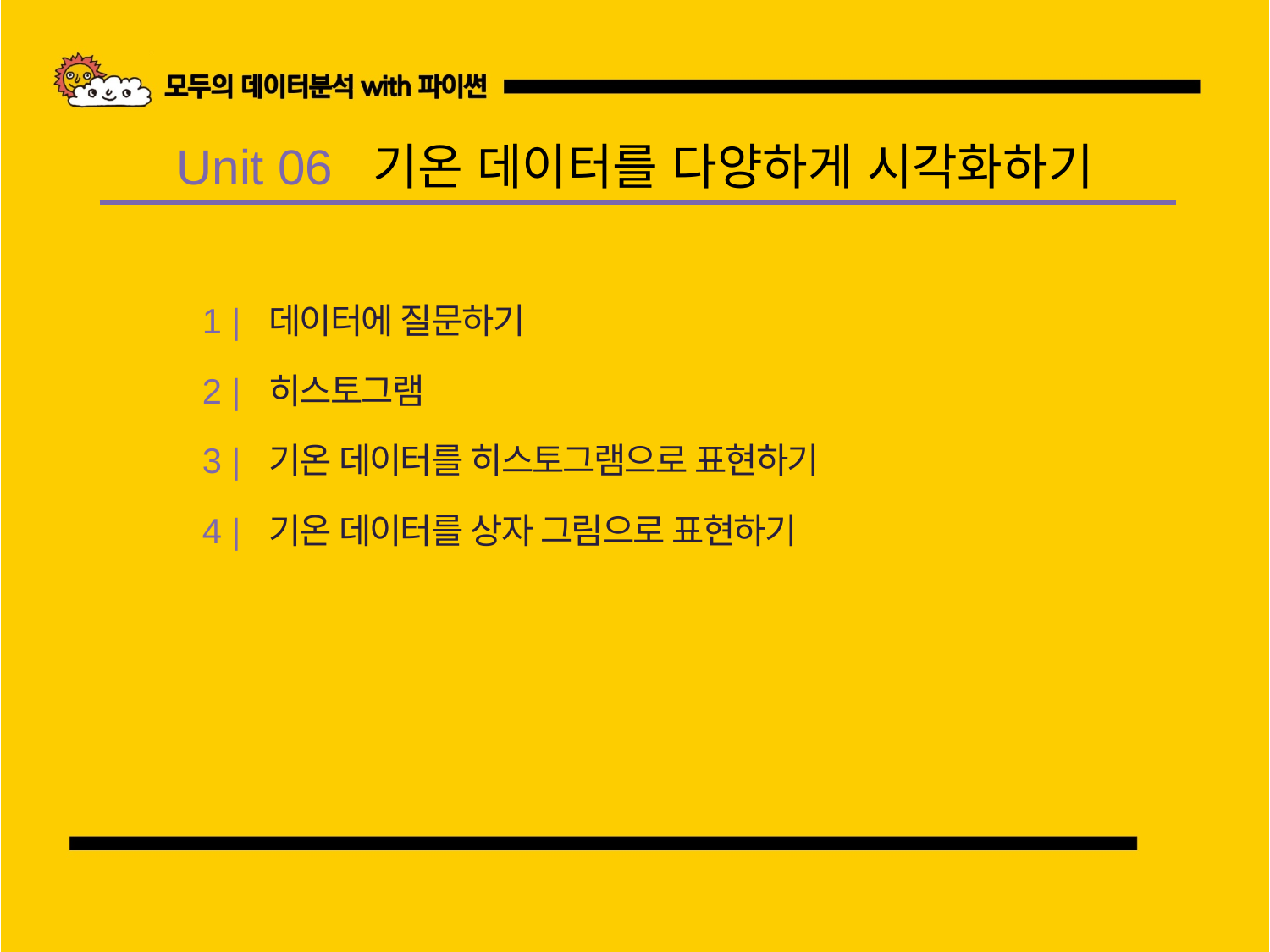

Unit 06  기온 데이터를 다양하게 시각화하기
1 |  데이터에 질문하기
2 |  히스토그램
3 |  기온 데이터를 히스토그램으로 표현하기
4 |  기온 데이터를 상자 그림으로 표현하기